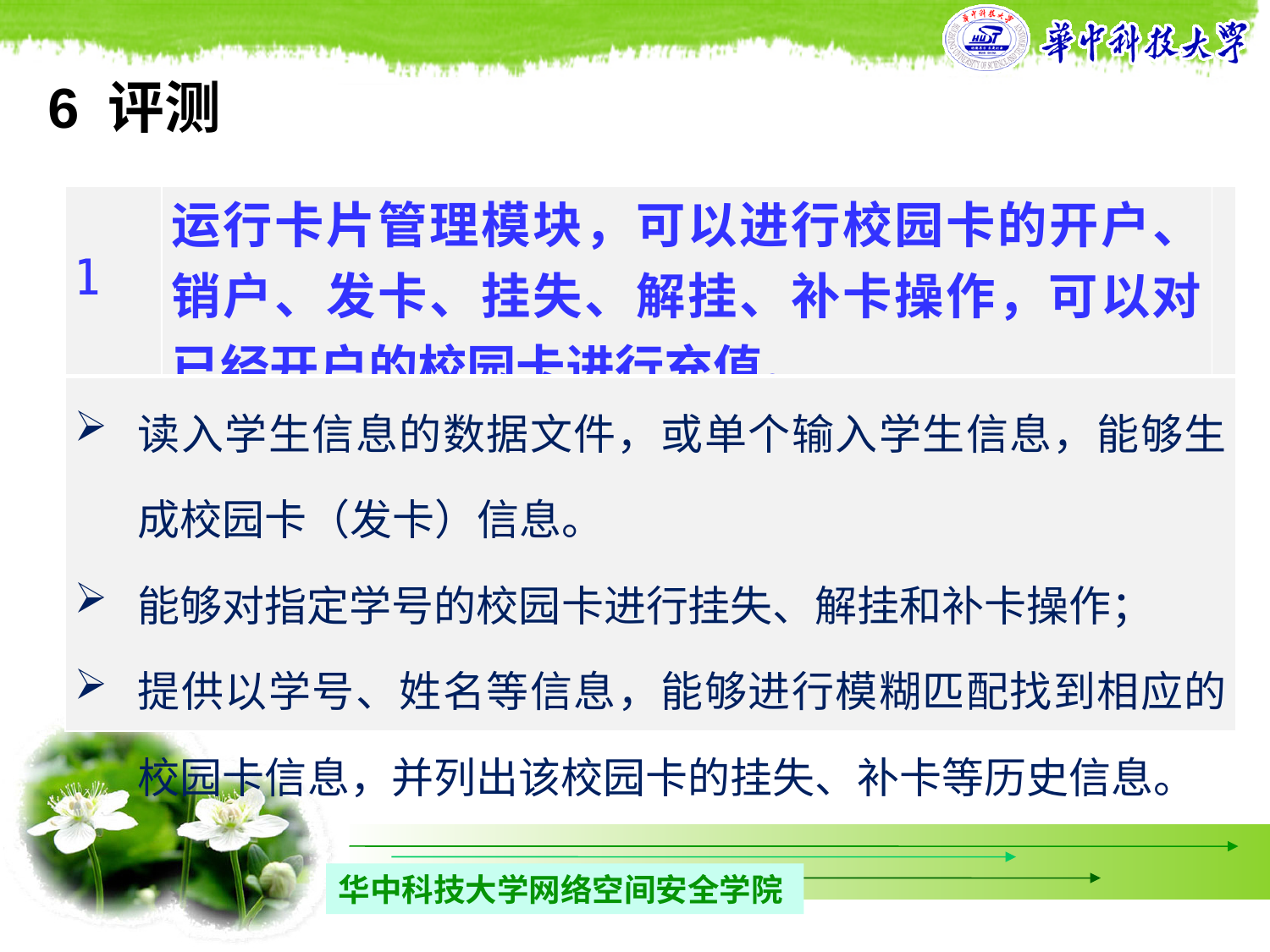

6 评测
| 1 | 运行卡片管理模块，可以进行校园卡的开户、销户、发卡、挂失、解挂、补卡操作，可以对已经开户的校园卡进行充值。 |  |
| --- | --- | --- |
| 读入学生信息的数据文件，或单个输入学生信息，能够生成校园卡（发卡）信息。 能够对指定学号的校园卡进行挂失、解挂和补卡操作； 提供以学号、姓名等信息，能够进行模糊匹配找到相应的校园卡信息，并列出该校园卡的挂失、补卡等历史信息。 |  |  |
24